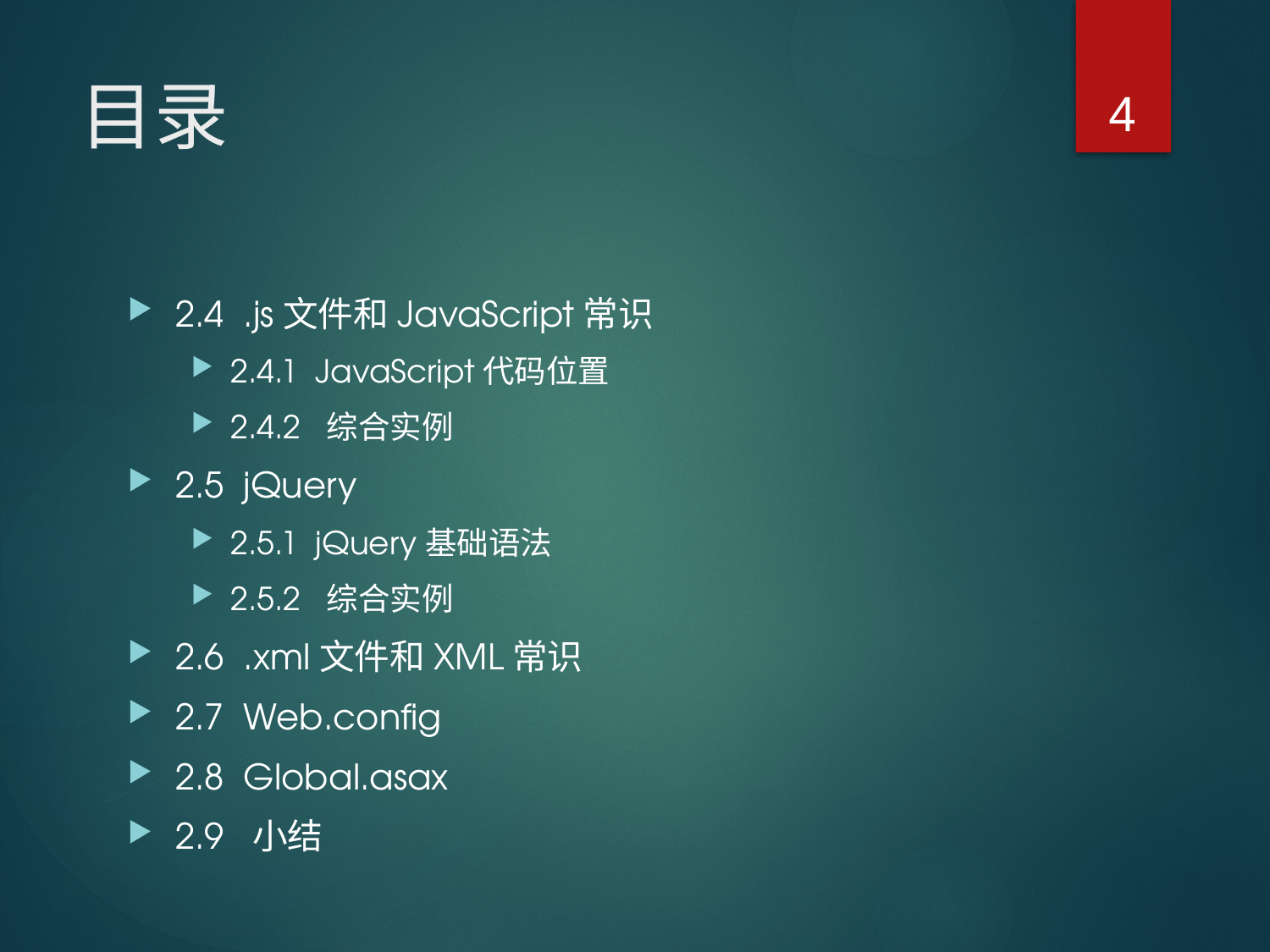

4
# 目录
2.4  .js文件和JavaScript常识
2.4.1  JavaScript代码位置
2.4.2  综合实例
2.5  jQuery
2.5.1  jQuery基础语法
2.5.2  综合实例
2.6  .xml文件和XML常识
2.7  Web.config
2.8  Global.asax
2.9  小结